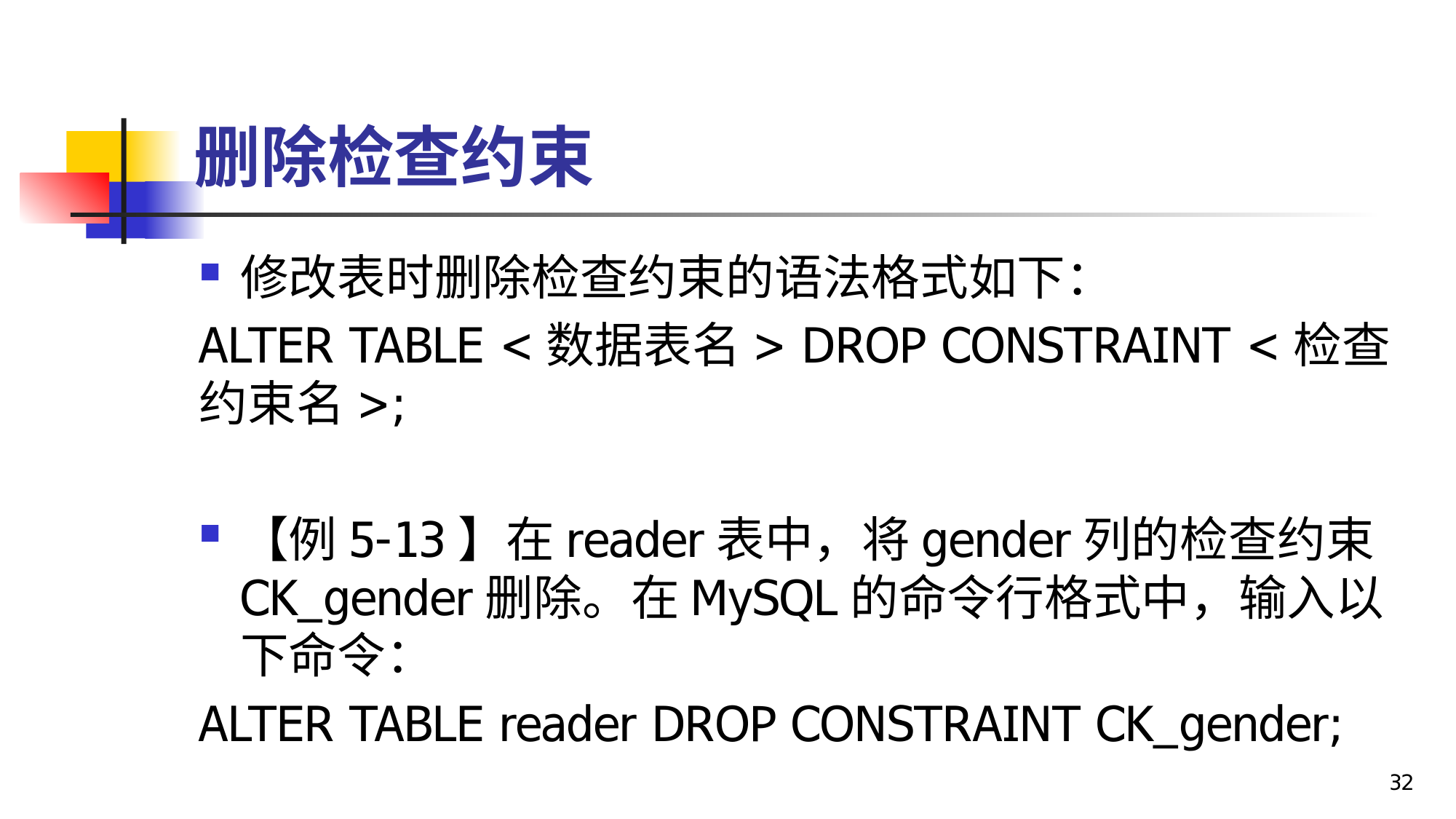

# 删除检查约束
修改表时删除检查约束的语法格式如下：
ALTER TABLE <数据表名> DROP CONSTRAINT <检查约束名>;

【例5-13】在reader表中，将gender列的检查约束CK_gender删除。在MySQL的命令行格式中，输入以下命令：
ALTER TABLE reader DROP CONSTRAINT CK_gender;

32